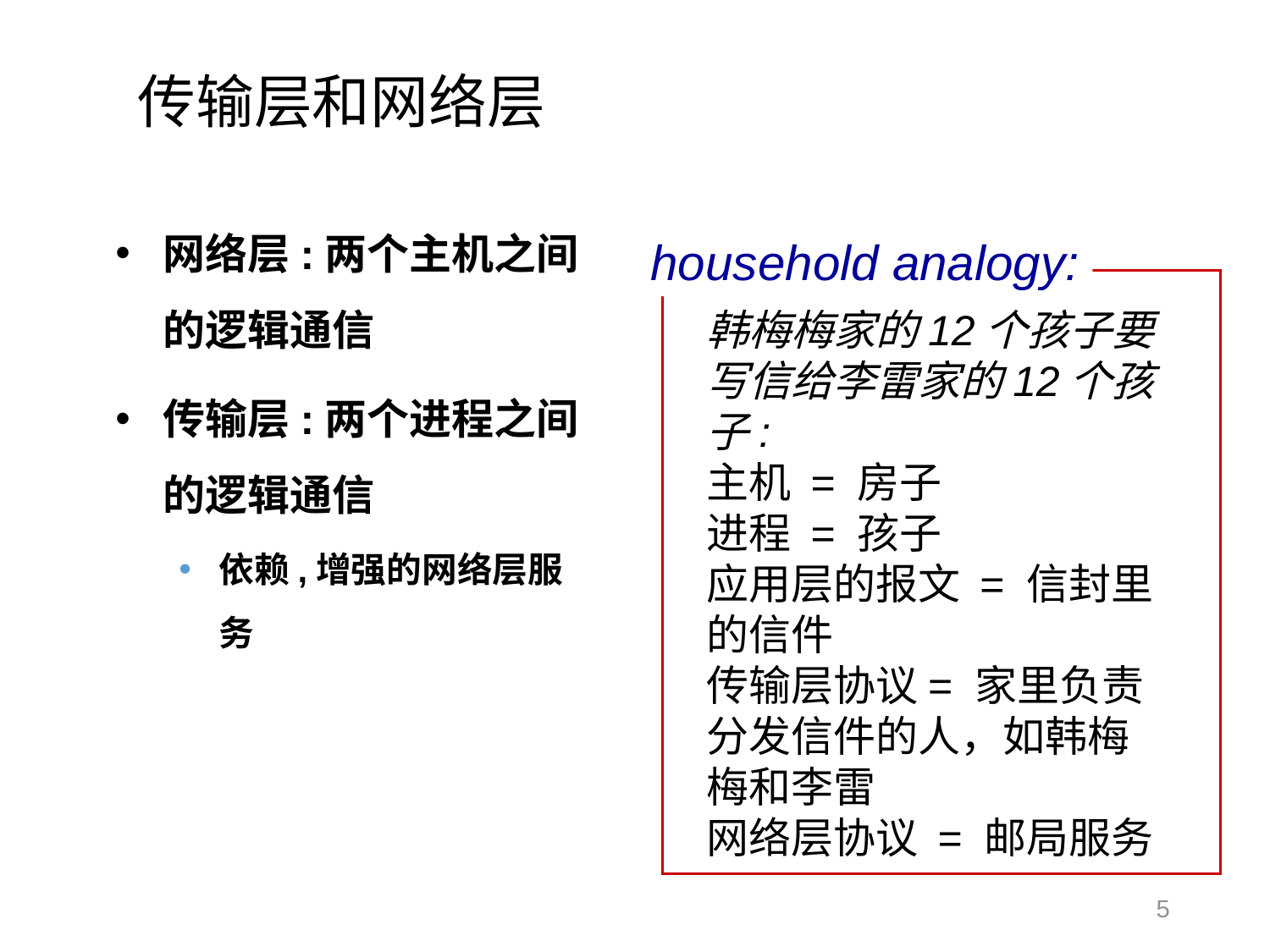

# 传输层和网络层
网络层:两个主机之间的逻辑通信
传输层:两个进程之间的逻辑通信
依赖,增强的网络层服务
household analogy:

韩梅梅家的12个孩子要写信给李雷家的12个孩子:
主机 = 房子
进程 = 孩子
应用层的报文 = 信封里的信件
传输层协议= 家里负责分发信件的人，如韩梅梅和李雷
网络层协议 = 邮局服务
5